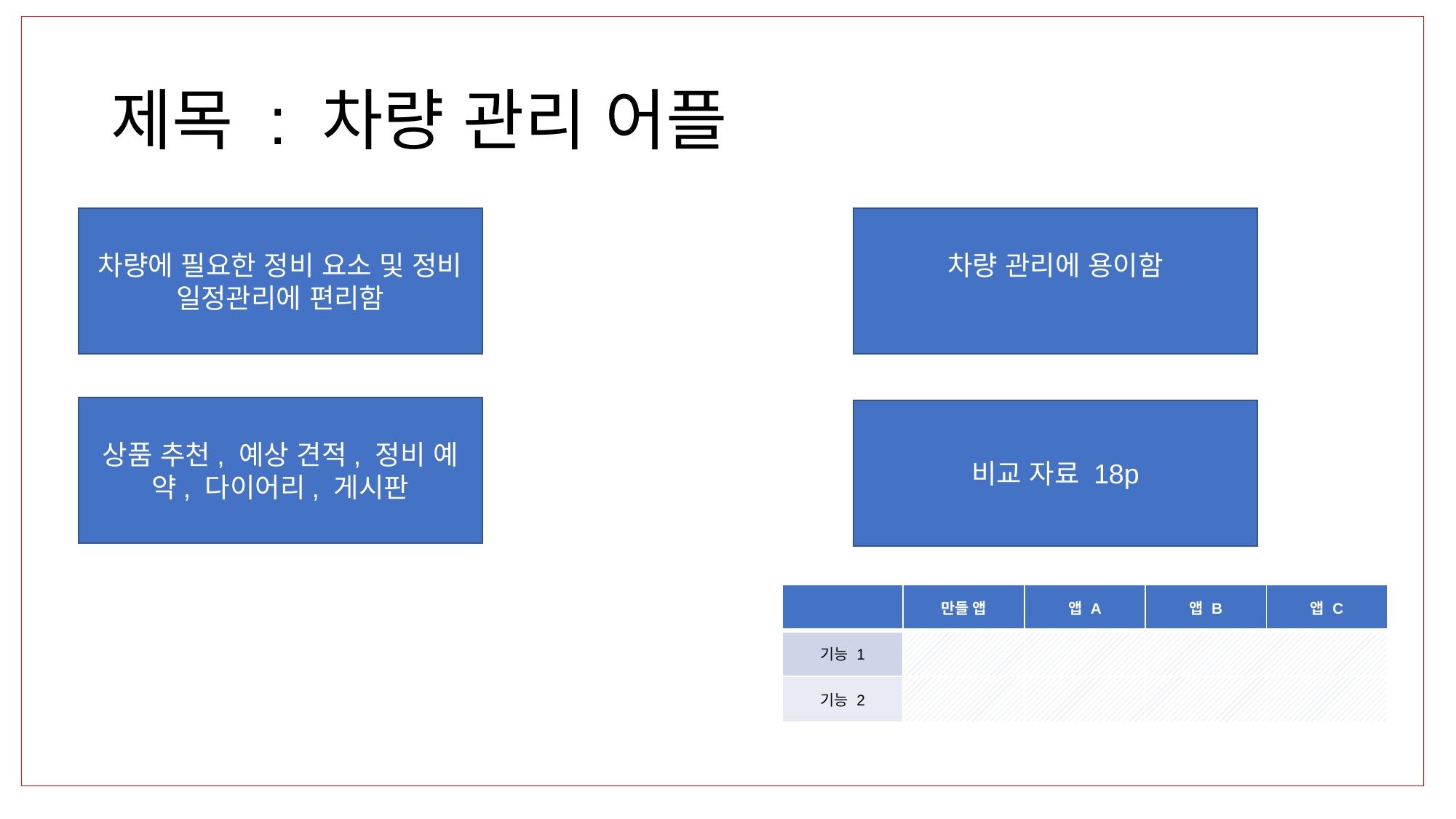

동
# 제목 : 차량 관리 어플
차량에 필요한 정비 요소 및 정비 일정관리에 편리함
차량 관리에 용이함

상품 추천, 예상 견적, 정비 예약, 다이어리, 게시판
비교 자료 18p
|  | 만들 앱 | 앱 A | 앱 B | 앱 C |
| --- | --- | --- | --- | --- |
| 기능 1 |  |  |  |  |
| 기능 2 |  |  |  |  |